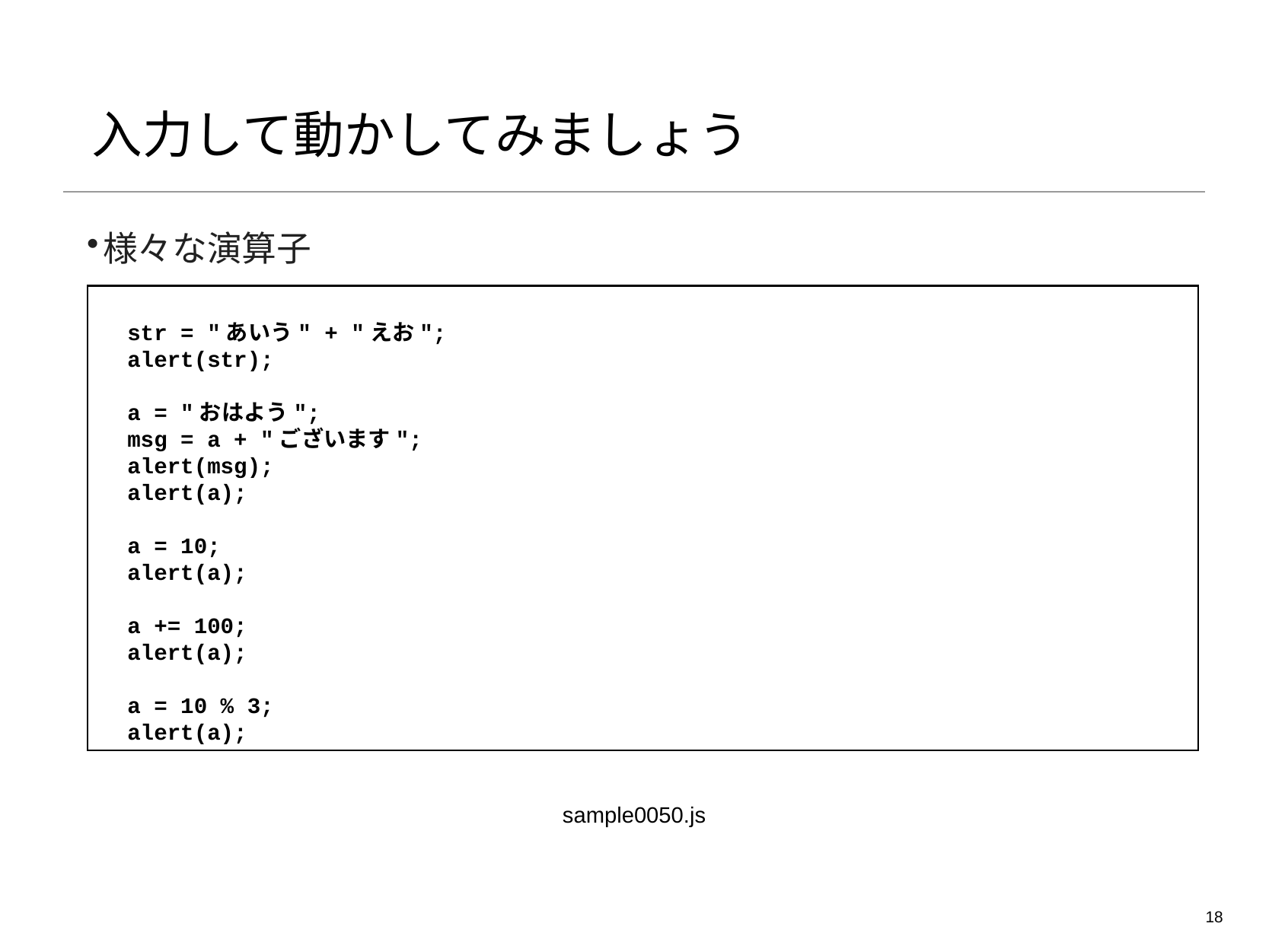

# 入力して動かしてみましょう
様々な演算子

str = "あいう" + "えお";
alert(str);

a = "おはよう";
msg = a + "ございます";
alert(msg);
alert(a);

a = 10;
alert(a);

a += 100;
alert(a);

a = 10 % 3;
alert(a);
sample0050.js
18